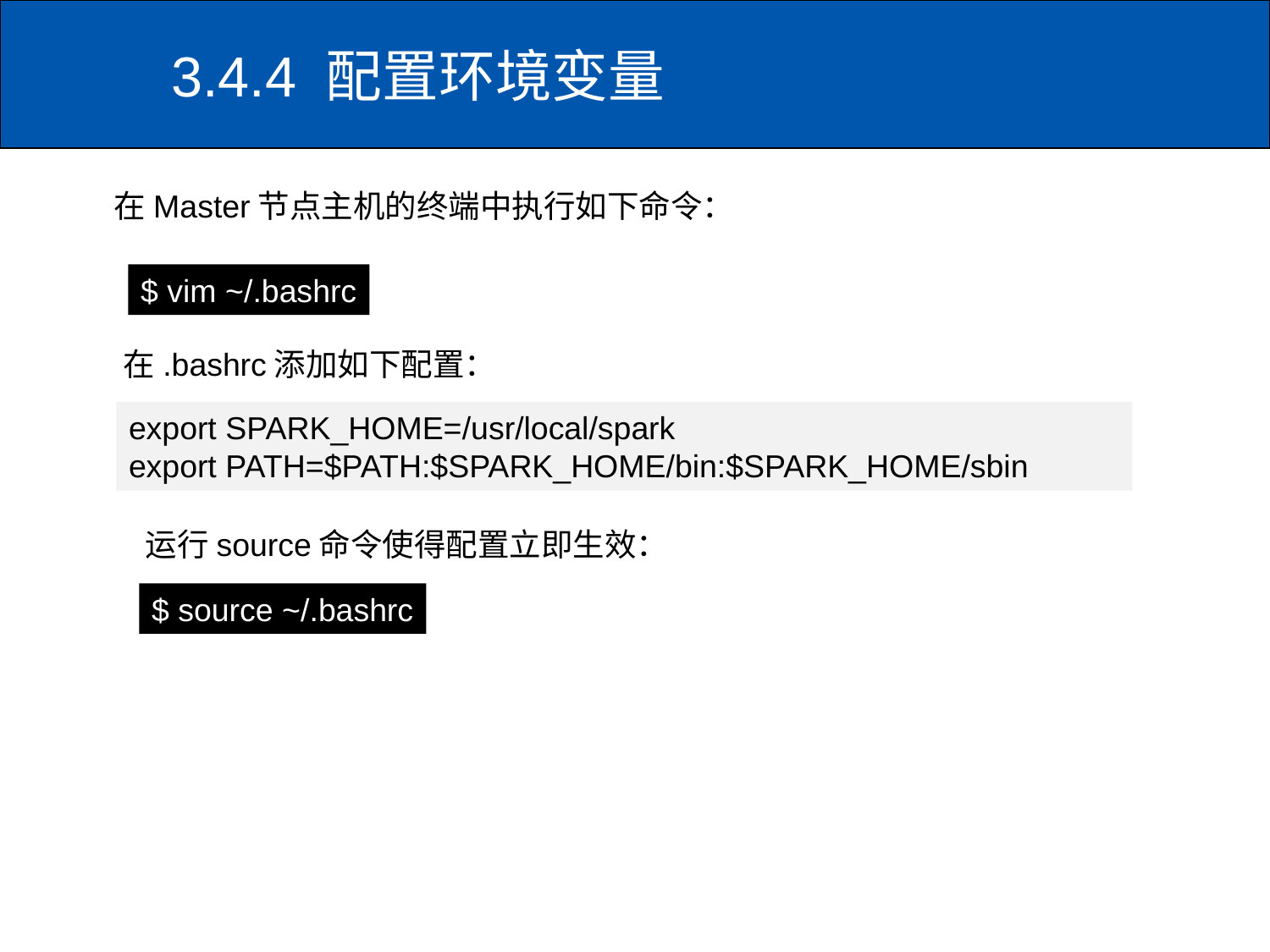

# 3.4.4 配置环境变量
在Master节点主机的终端中执行如下命令：
$ vim ~/.bashrc
在.bashrc添加如下配置：
export SPARK_HOME=/usr/local/spark
export PATH=$PATH:$SPARK_HOME/bin:$SPARK_HOME/sbin
运行source命令使得配置立即生效：
$ source ~/.bashrc